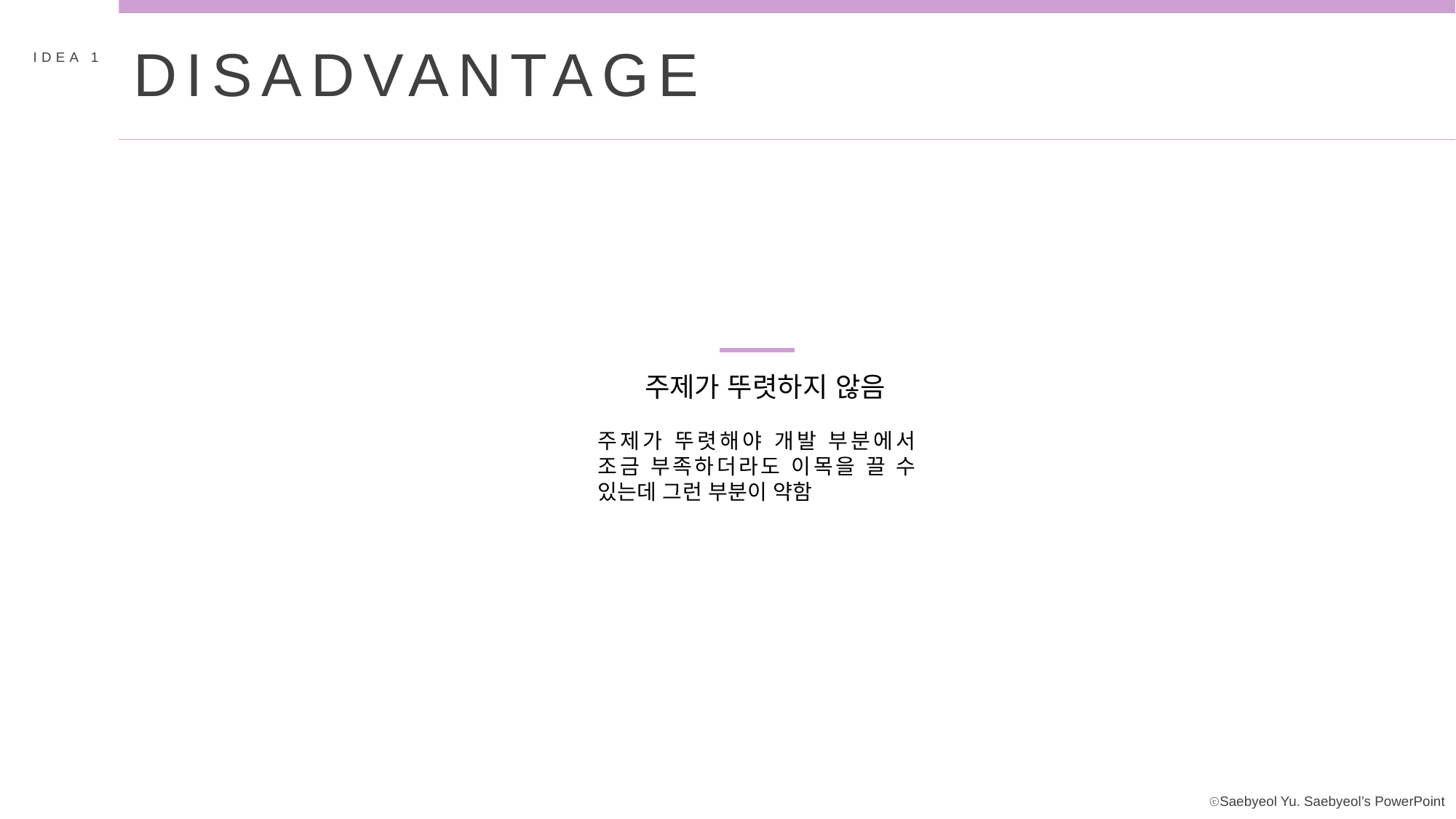

DISADVANTAGE
IDEA 1
주제가 뚜렷하지 않음
주제가 뚜렷해야 개발 부분에서 조금 부족하더라도 이목을 끌 수 있는데 그런 부분이 약함